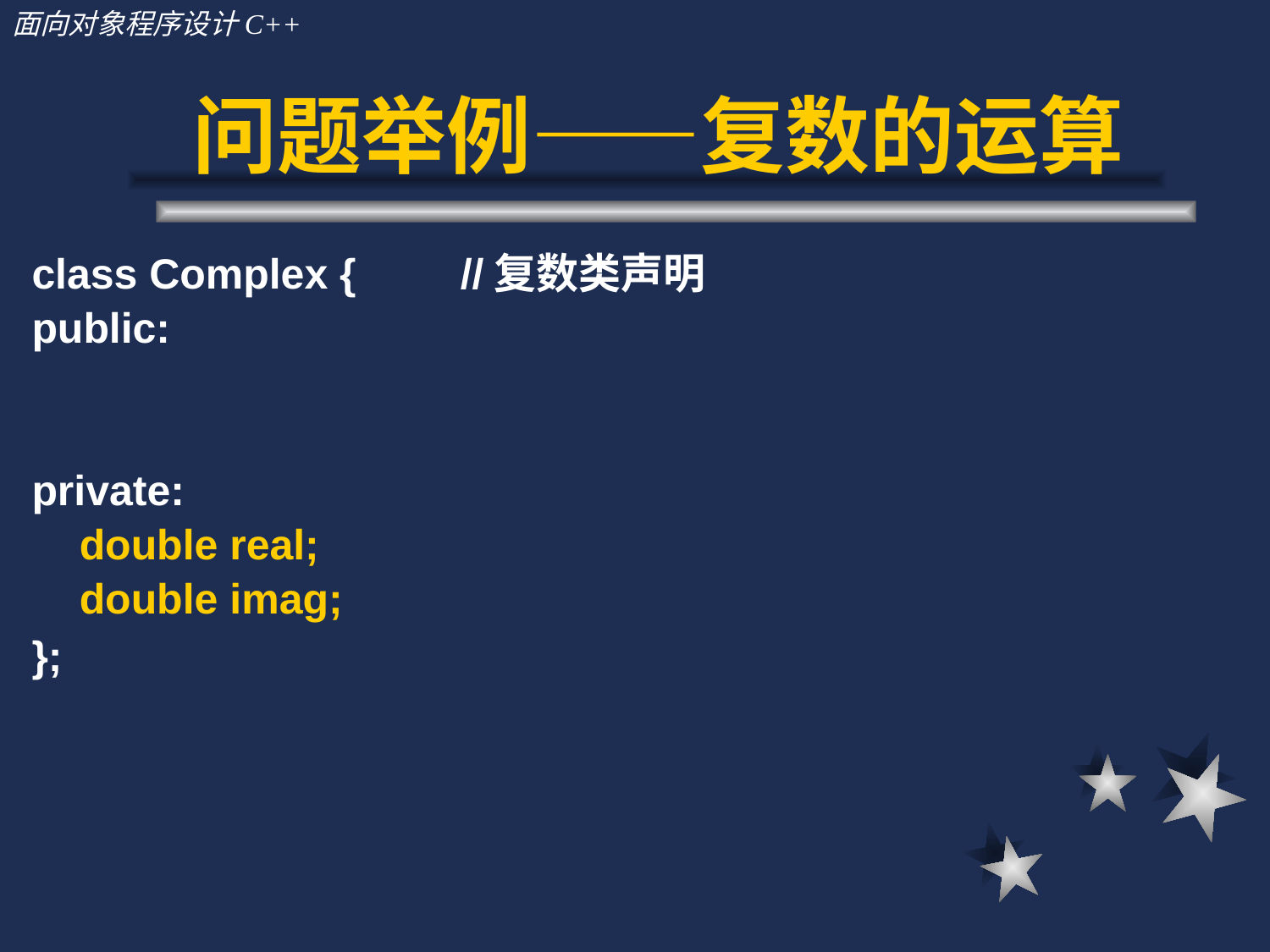

# 问题举例——复数的运算
class Complex {	//复数类声明
public:

private:
	double real;
	double imag;
};
5